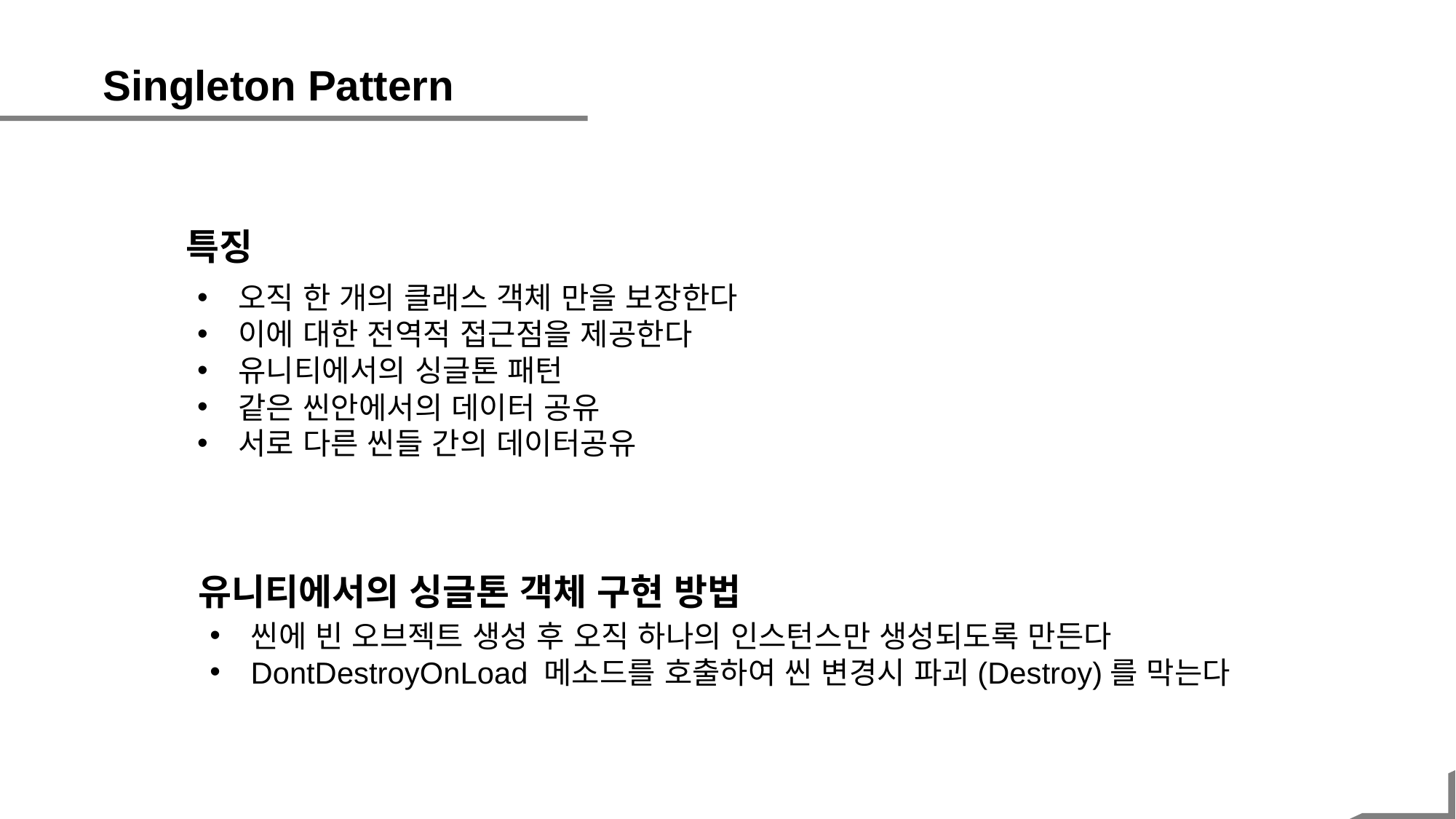

Singleton Pattern

특징
오직 한 개의 클래스 객체 만을 보장한다
이에 대한 전역적 접근점을 제공한다
유니티에서의 싱글톤 패턴
같은 씬안에서의 데이터 공유
서로 다른 씬들 간의 데이터공유
유니티에서의 싱글톤 객체 구현 방법
씬에 빈 오브젝트 생성 후 오직 하나의 인스턴스만 생성되도록 만든다
DontDestroyOnLoad 메소드를 호출하여 씬 변경시 파괴(Destroy)를 막는다